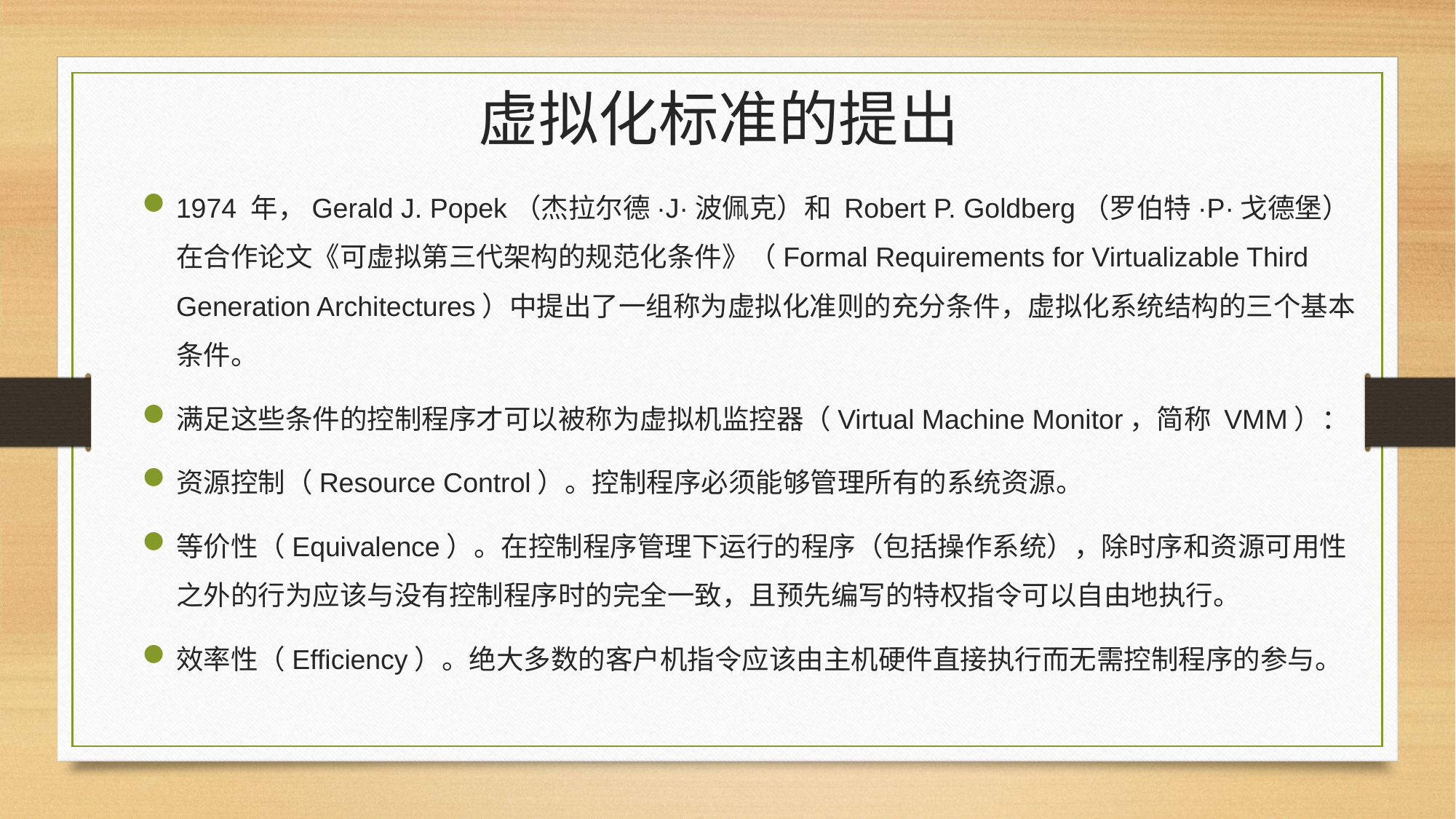

# 虚拟化标准的提出
1974 年，Gerald J. Popek（杰拉尔德·J·波佩克）和 Robert P. Goldberg（罗伯特·P·戈德堡）在合作论文《可虚拟第三代架构的规范化条件》（Formal Requirements for Virtualizable Third Generation Architectures）中提出了一组称为虚拟化准则的充分条件，虚拟化系统结构的三个基本条件。
满足这些条件的控制程序才可以被称为虚拟机监控器（Virtual Machine Monitor，简称 VMM）：
资源控制（Resource Control）。控制程序必须能够管理所有的系统资源。
等价性（Equivalence）。在控制程序管理下运行的程序（包括操作系统），除时序和资源可用性之外的行为应该与没有控制程序时的完全一致，且预先编写的特权指令可以自由地执行。
效率性（Efficiency）。绝大多数的客户机指令应该由主机硬件直接执行而无需控制程序的参与。